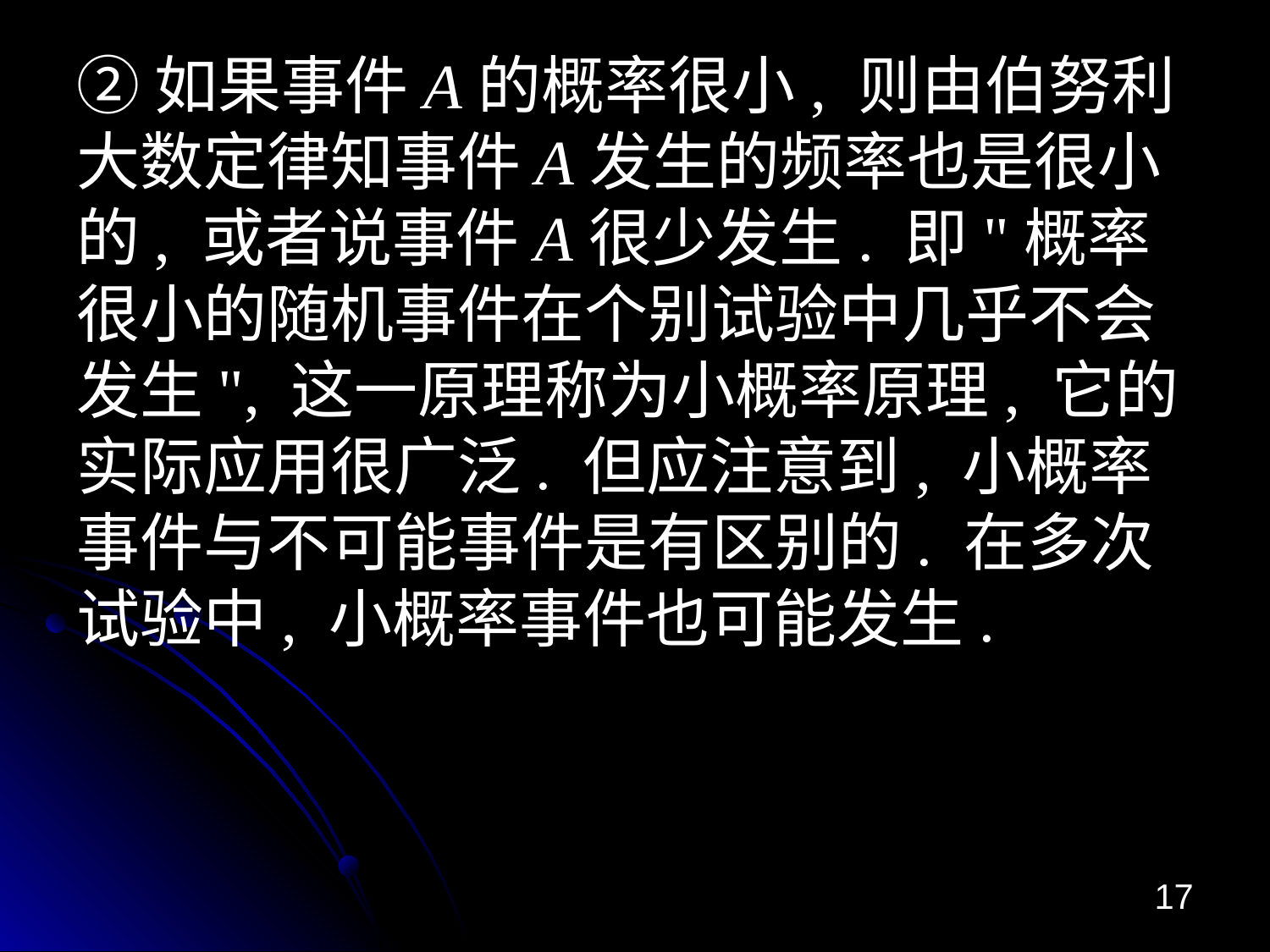

# ②如果事件A的概率很小, 则由伯努利大数定律知事件A发生的频率也是很小的, 或者说事件A很少发生. 即"概率很小的随机事件在个别试验中几乎不会发生", 这一原理称为小概率原理, 它的实际应用很广泛. 但应注意到, 小概率事件与不可能事件是有区别的. 在多次试验中, 小概率事件也可能发生.
17